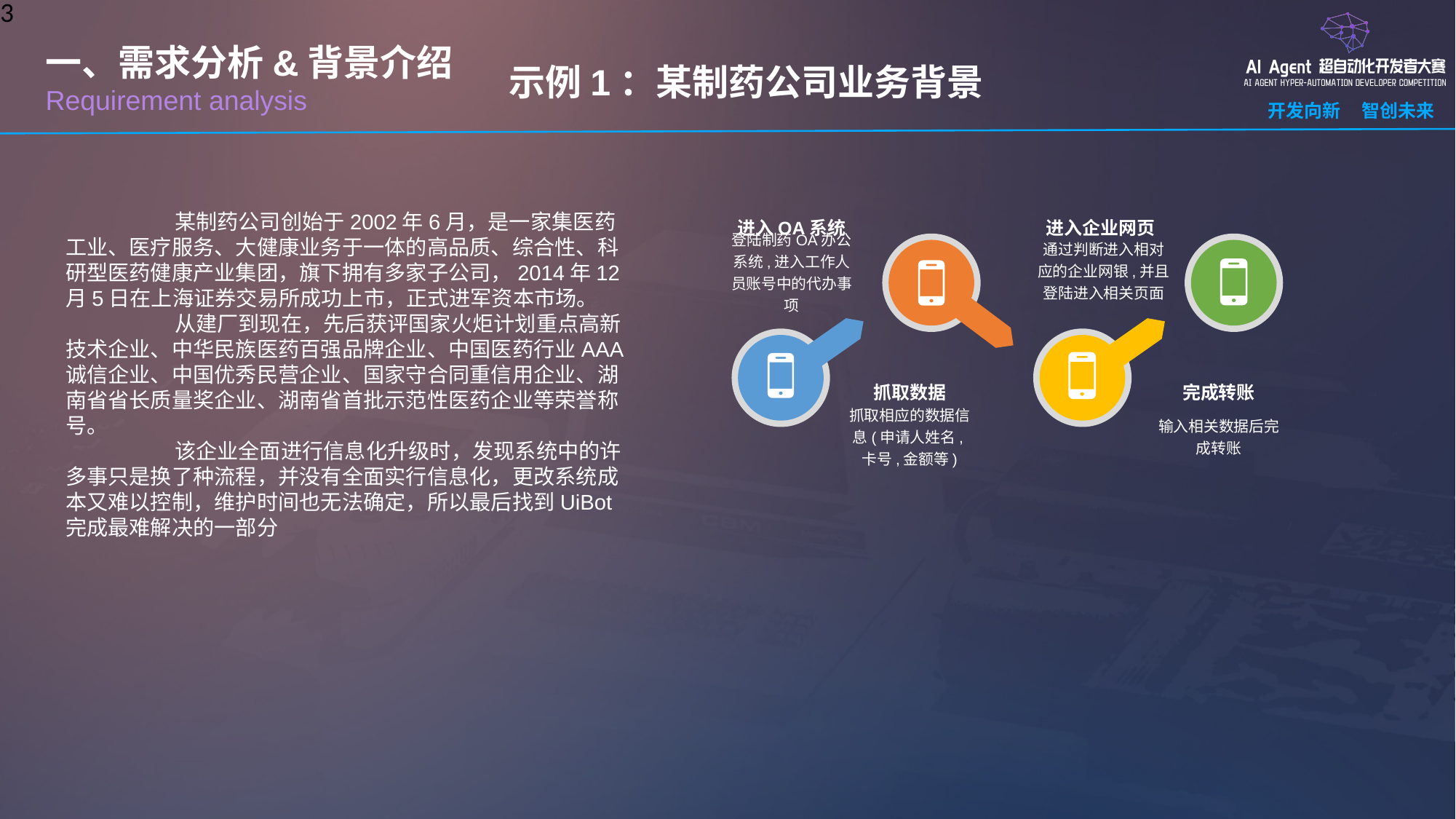

3
示例1：某制药公司业务背景
一、需求分析&背景介绍
Requirement analysis
	某制药公司创始于2002年6月，是一家集医药工业、医疗服务、大健康业务于一体的高品质、综合性、科研型医药健康产业集团，旗下拥有多家子公司，2014年12月5日在上海证券交易所成功上市，正式进军资本市场。
	从建厂到现在，先后获评国家火炬计划重点高新技术企业、中华民族医药百强品牌企业、中国医药行业AAA诚信企业、中国优秀民营企业、国家守合同重信用企业、湖南省省长质量奖企业、湖南省首批示范性医药企业等荣誉称号。
	该企业全面进行信息化升级时，发现系统中的许多事只是换了种流程，并没有全面实行信息化，更改系统成本又难以控制，维护时间也无法确定，所以最后找到UiBot完成最难解决的一部分
进入OA系统
登陆制药OA办公系统,进入工作人员账号中的代办事项
进入企业网页
通过判断进入相对应的企业网银,并且登陆进入相关页面

抓取数据
完成转账
抓取相应的数据信息(申请人姓名,卡号,金额等)
输入相关数据后完成转账